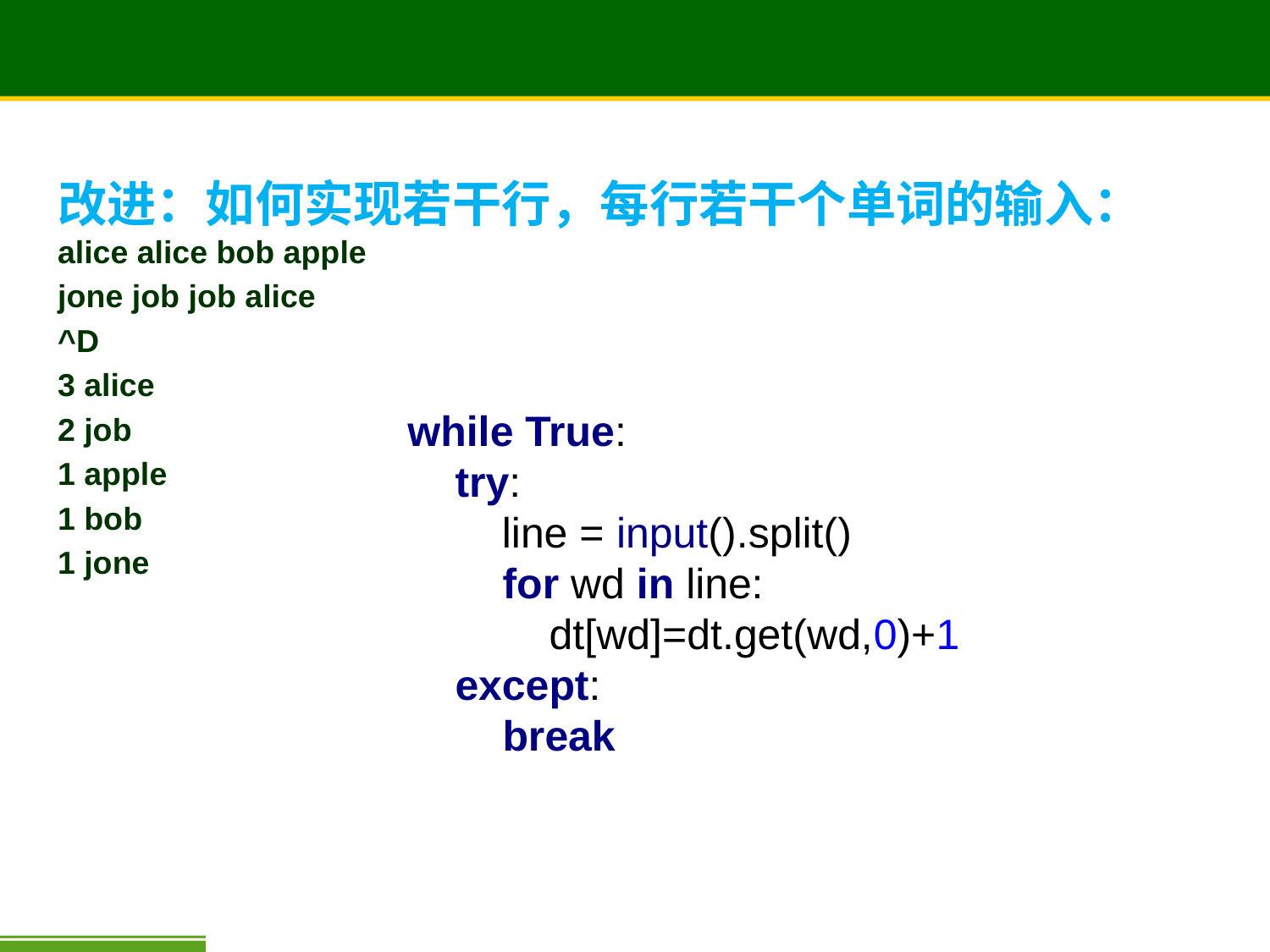

#
改进：如何实现若干行，每行若干个单词的输入：alice alice bob apple
jone job job alice
^D
3 alice
2 job
1 apple
1 bob
1 jone
while True:
    try:
        line = input().split()
        for wd in line:
            dt[wd]=dt.get(wd,0)+1
    except:
        break